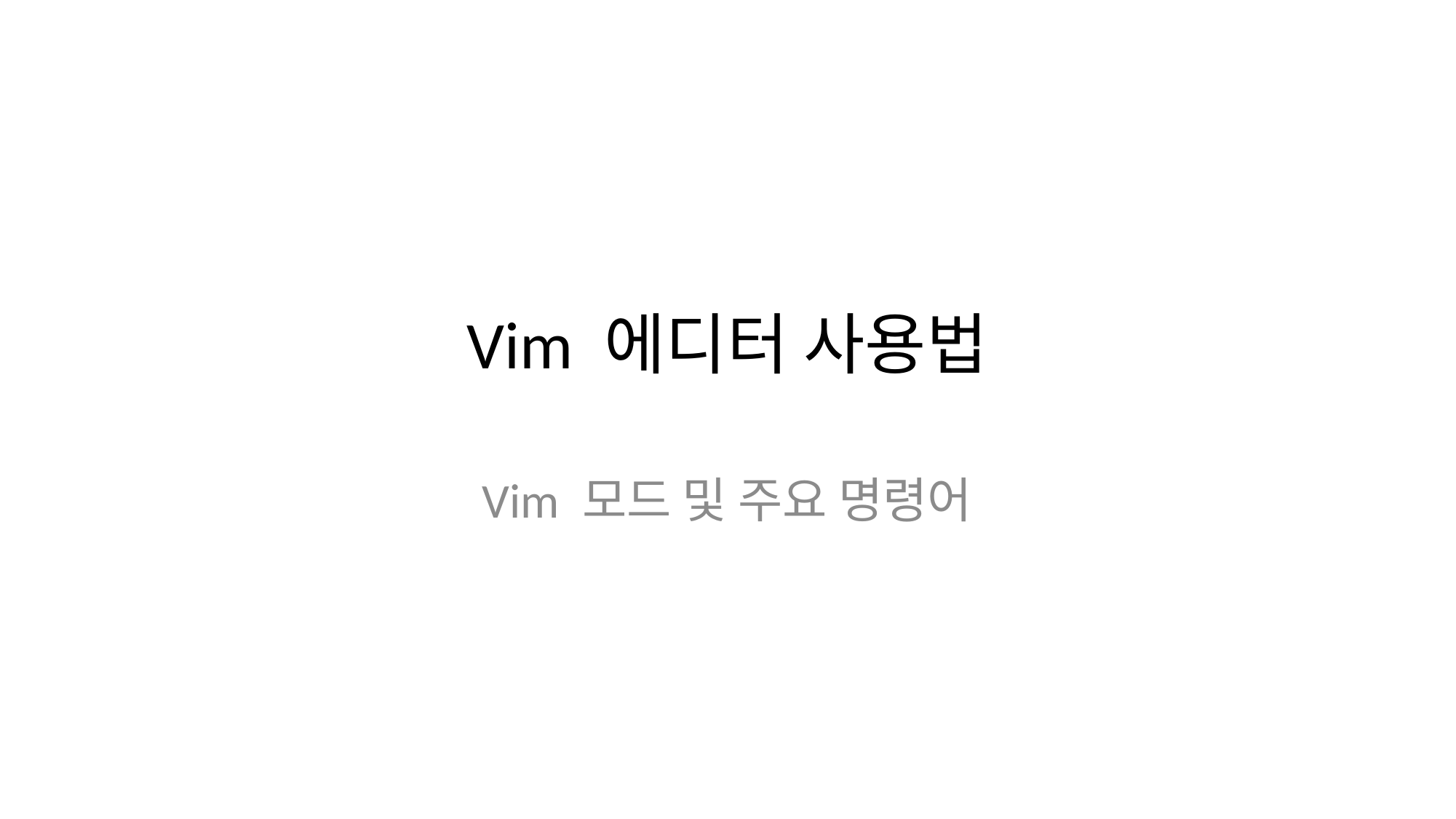

# Vim 에디터 사용법
Vim 모드 및 주요 명령어